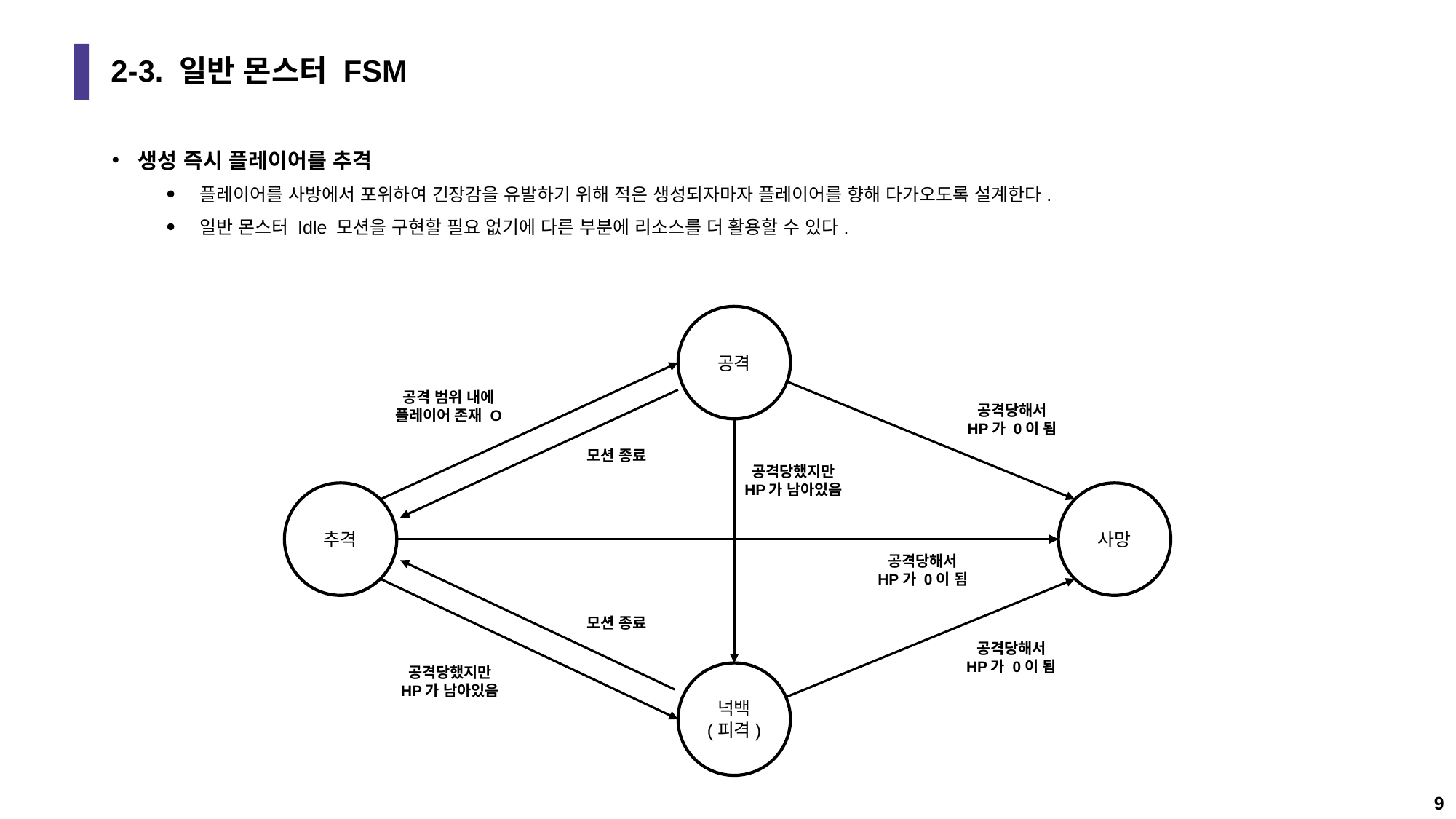

# 2-3. 일반 몬스터 FSM
생성 즉시 플레이어를 추격
플레이어를 사방에서 포위하여 긴장감을 유발하기 위해 적은 생성되자마자 플레이어를 향해 다가오도록 설계한다.
일반 몬스터 Idle 모션을 구현할 필요 없기에 다른 부분에 리소스를 더 활용할 수 있다.

공격
공격 범위 내에
플레이어 존재 O
공격당해서
HP가 0이 됨
모션 종료
공격당했지만
HP가 남아있음
추격
사망
공격당해서
HP가 0이 됨
모션 종료
공격당해서
HP가 0이 됨
공격당했지만
HP가 남아있음
넉백 (피격)